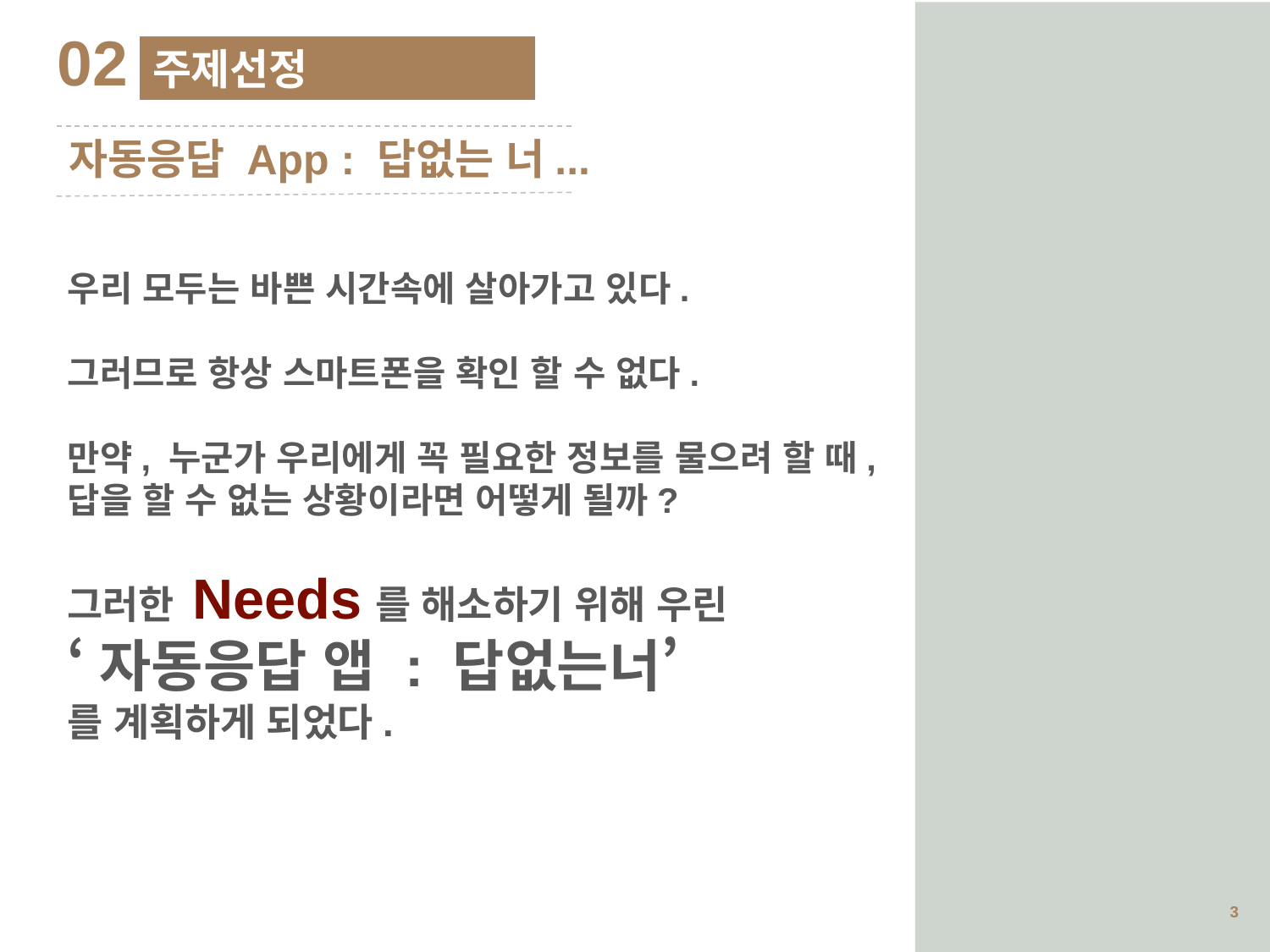

02
주제선정
자동응답 App : 답없는 너...

우리 모두는 바쁜 시간속에 살아가고 있다.

그러므로 항상 스마트폰을 확인 할 수 없다.

만약, 누군가 우리에게 꼭 필요한 정보를 물으려 할 때,
답을 할 수 없는 상황이라면 어떻게 될까?

그러한 Needs를 해소하기 위해 우린
‘자동응답 앱 : 답없는너’
를 계획하게 되었다.
3